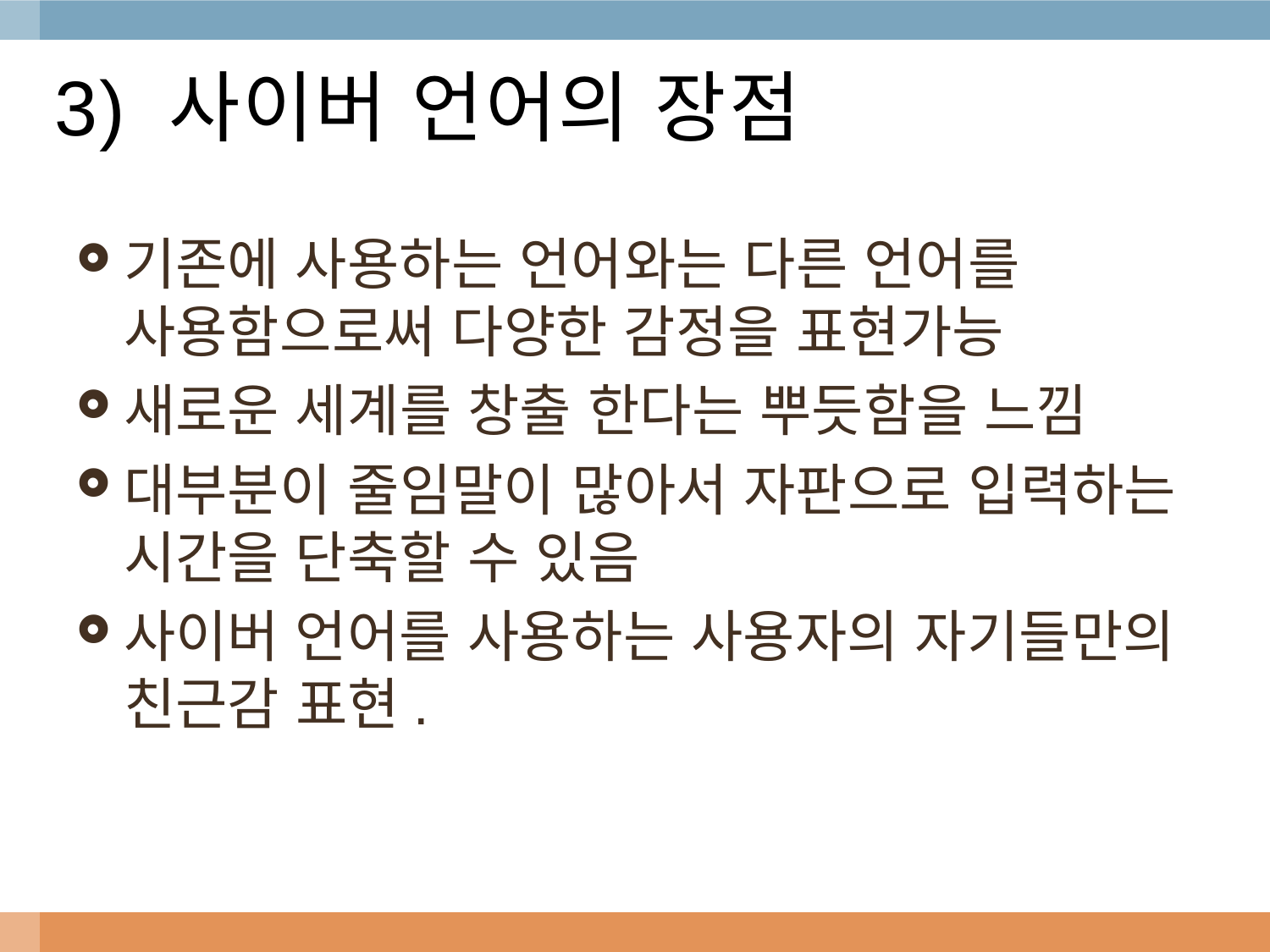

# 3) 사이버 언어의 장점
기존에 사용하는 언어와는 다른 언어를 사용함으로써 다양한 감정을 표현가능
새로운 세계를 창출 한다는 뿌듯함을 느낌
대부분이 줄임말이 많아서 자판으로 입력하는 시간을 단축할 수 있음
사이버 언어를 사용하는 사용자의 자기들만의 친근감 표현.